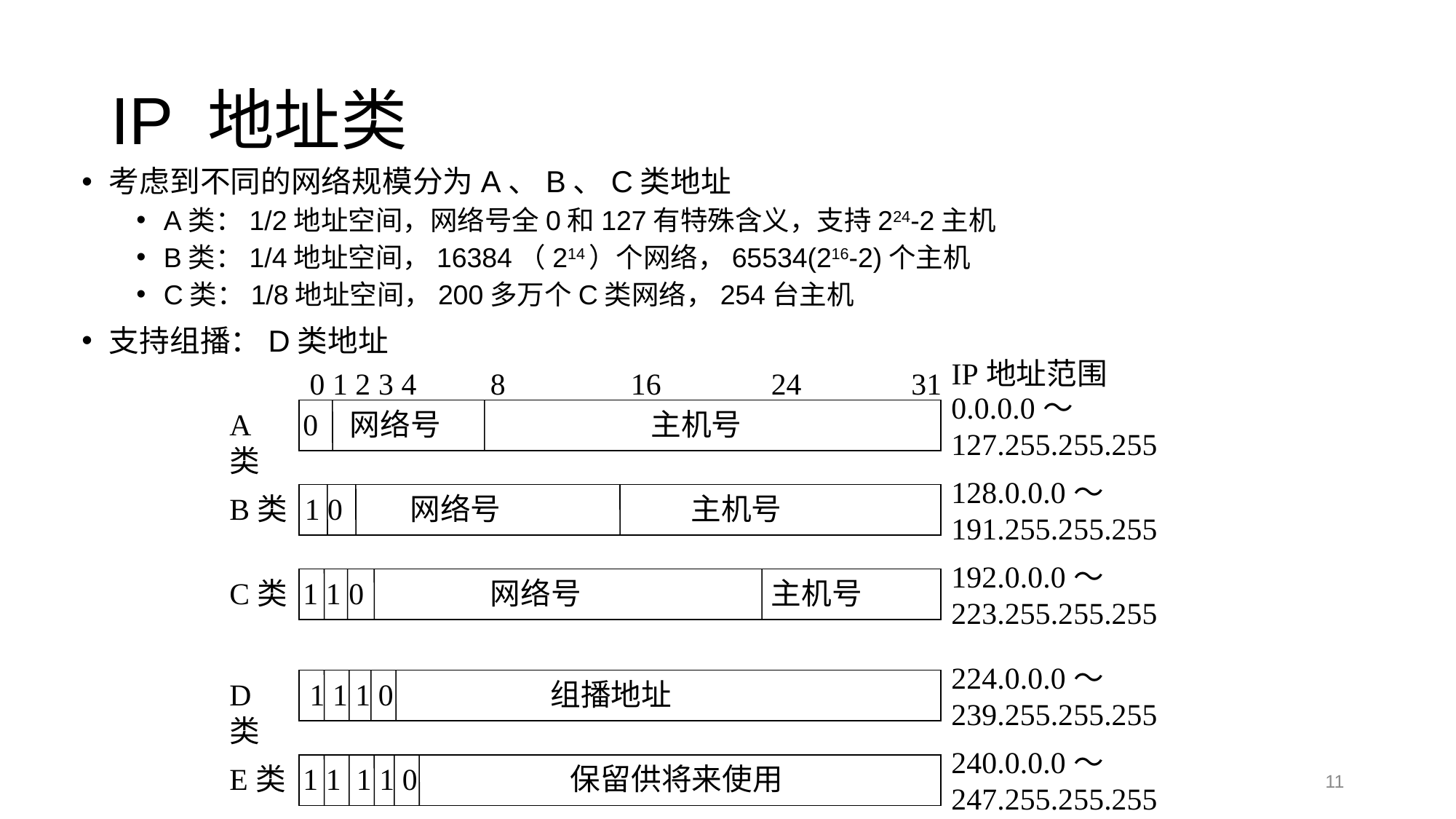

# IP 地址类
考虑到不同的网络规模分为A、B、C类地址
A类：1/2地址空间，网络号全0和127有特殊含义，支持224-2主机
B类：1/4地址空间，16384（214）个网络，65534(216-2)个主机
C类：1/8地址空间，200多万个C类网络，254台主机
支持组播：D类地址

IP地址范围
0 1 2 3 4
8
16
24
31
0.0.0.0～
127.255.255.255
A类
0

网络号

主机号
128.0.0.0～
191.255.255.255
网络号
主机号
B类
1 0

192.0.0.0～
223.255.255.255
C类
1 1 0

网络号
主机号

224.0.0.0～
239.255.255.255
组播地址
D类
1 1 1 0

240.0.0.0～
247.255.255.255
E类
1 1  1 1 0

保留供将来使用
11